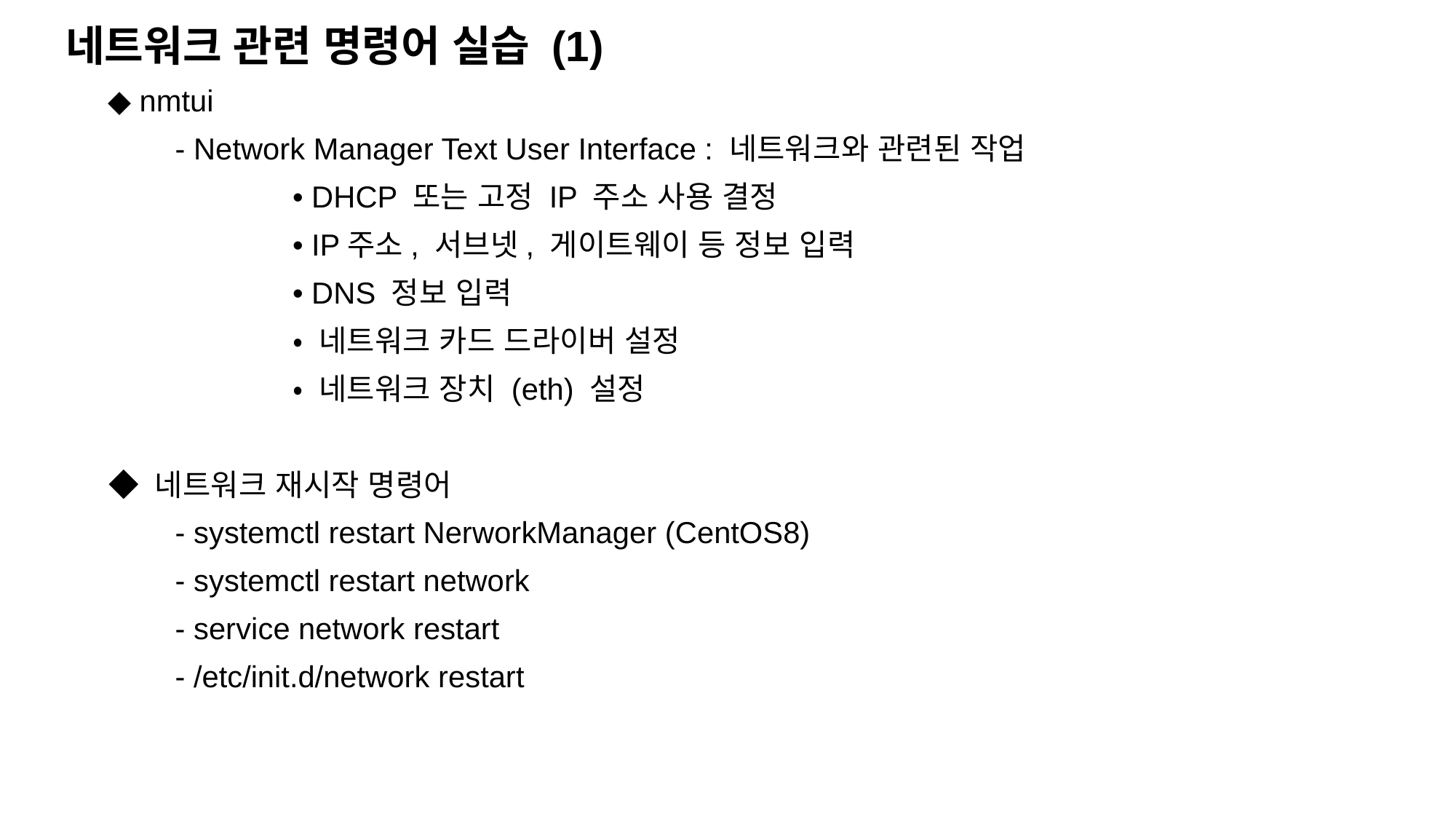

네트워크 관련 명령어 실습 (1)
     ◆ nmtui
	- Network Manager Text User Interface : 네트워크와 관련된 작업
		 • DHCP 또는 고정 IP 주소 사용 결정
		 • IP주소, 서브넷, 게이트웨이 등 정보 입력
		 • DNS 정보 입력
		 • 네트워크 카드 드라이버 설정
		 • 네트워크 장치 (eth) 설정

     ◆ 네트워크 재시작 명령어
	- systemctl restart NerworkManager (CentOS8)
	- systemctl restart network
	- service network restart
	- /etc/init.d/network restart